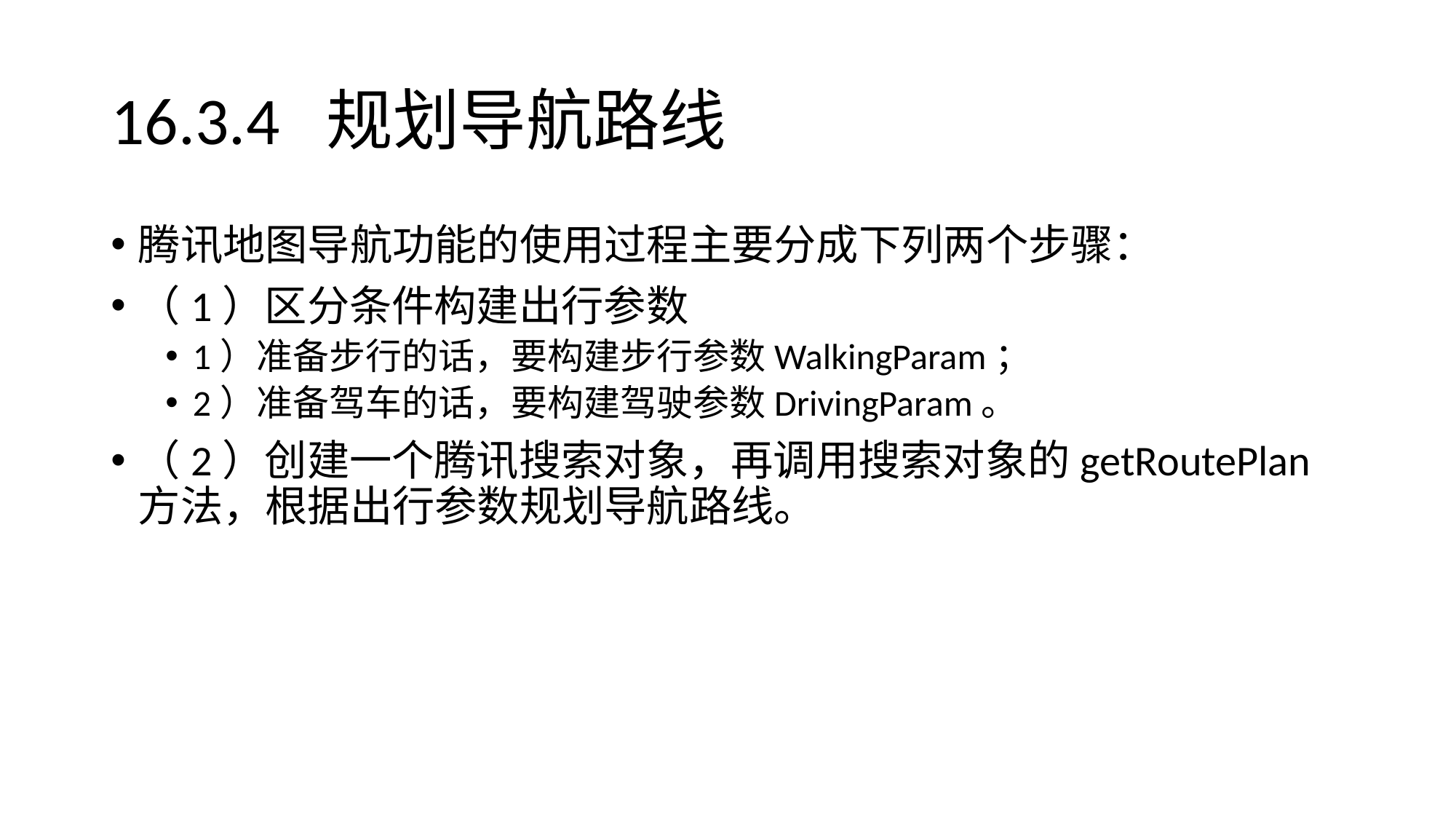

# 16.3.4  规划导航路线
腾讯地图导航功能的使用过程主要分成下列两个步骤：
（1）区分条件构建出行参数
1）准备步行的话，要构建步行参数WalkingParam；
2）准备驾车的话，要构建驾驶参数DrivingParam。
（2）创建一个腾讯搜索对象，再调用搜索对象的getRoutePlan方法，根据出行参数规划导航路线。